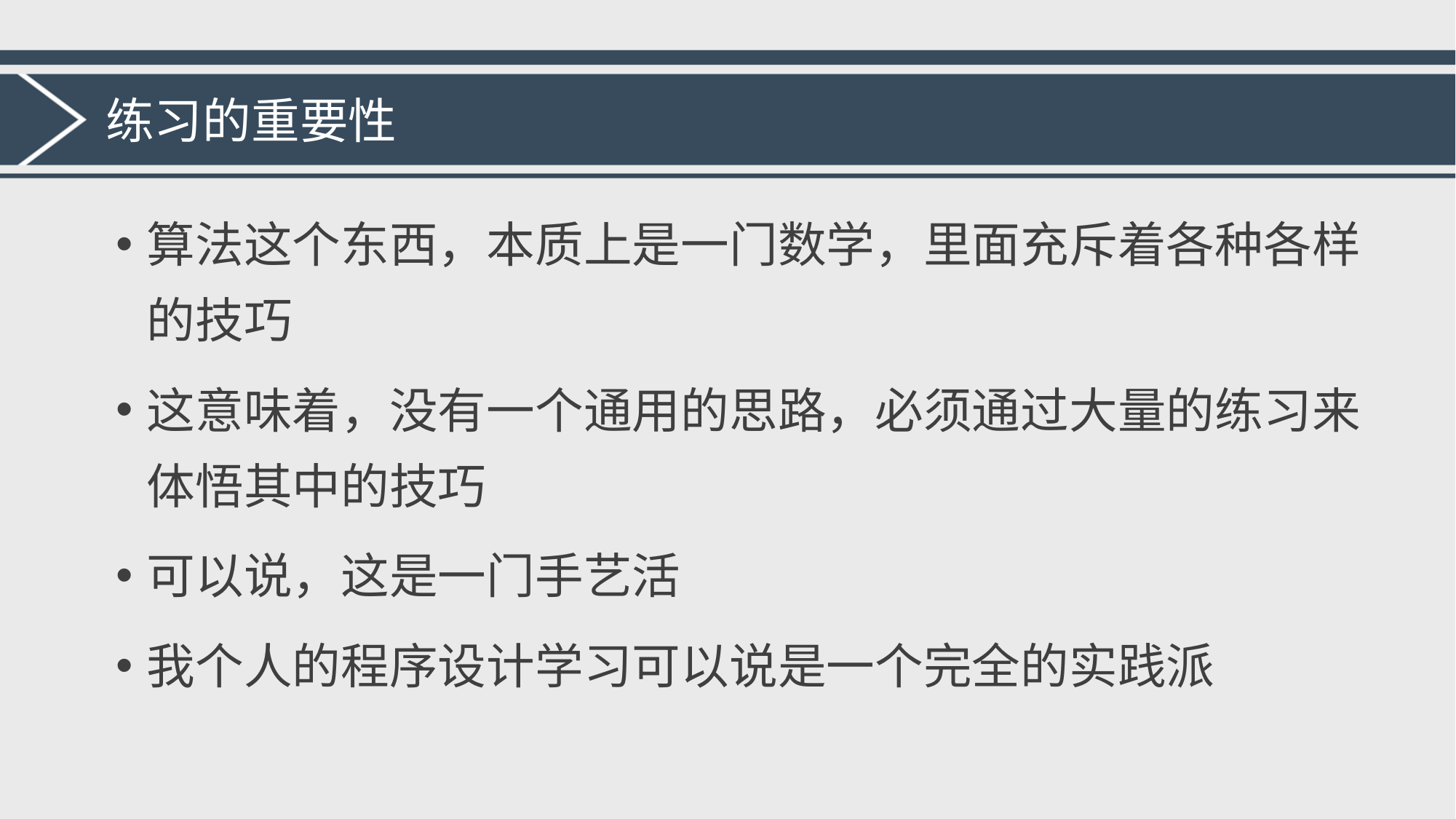

# 练习的重要性
算法这个东西，本质上是一门数学，里面充斥着各种各样的技巧
这意味着，没有一个通用的思路，必须通过大量的练习来体悟其中的技巧
可以说，这是一门手艺活
我个人的程序设计学习可以说是一个完全的实践派